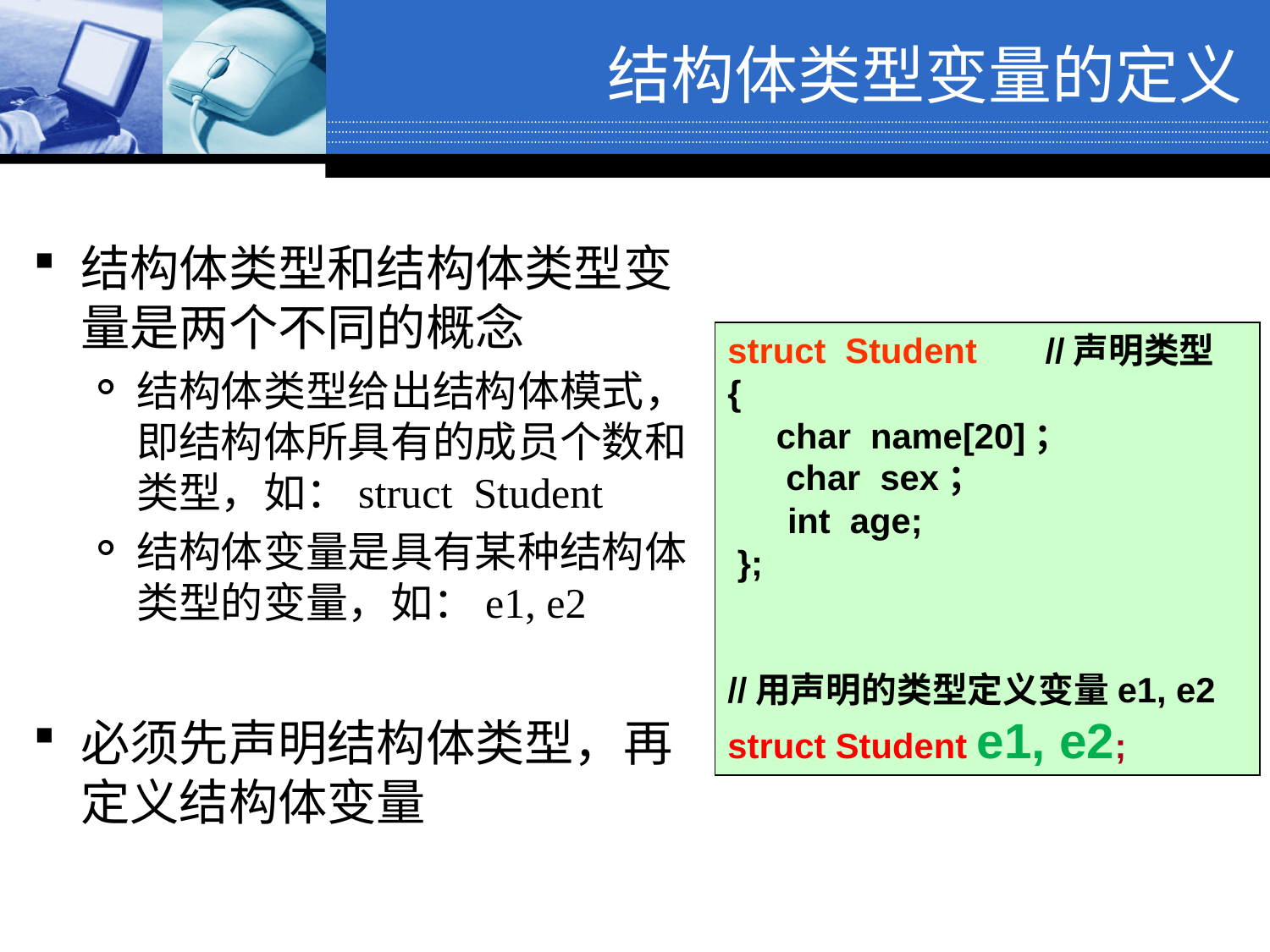

# 结构体类型变量的定义
结构体类型和结构体类型变量是两个不同的概念
结构体类型给出结构体模式，即结构体所具有的成员个数和类型，如：struct  Student
结构体变量是具有某种结构体类型的变量，如：e1, e2

必须先声明结构体类型，再定义结构体变量

struct  Student       //声明类型
{
     char  name[20]；
      char  sex；
　  int  age;
 };

//用声明的类型定义变量e1, e2
struct Student e1, e2;